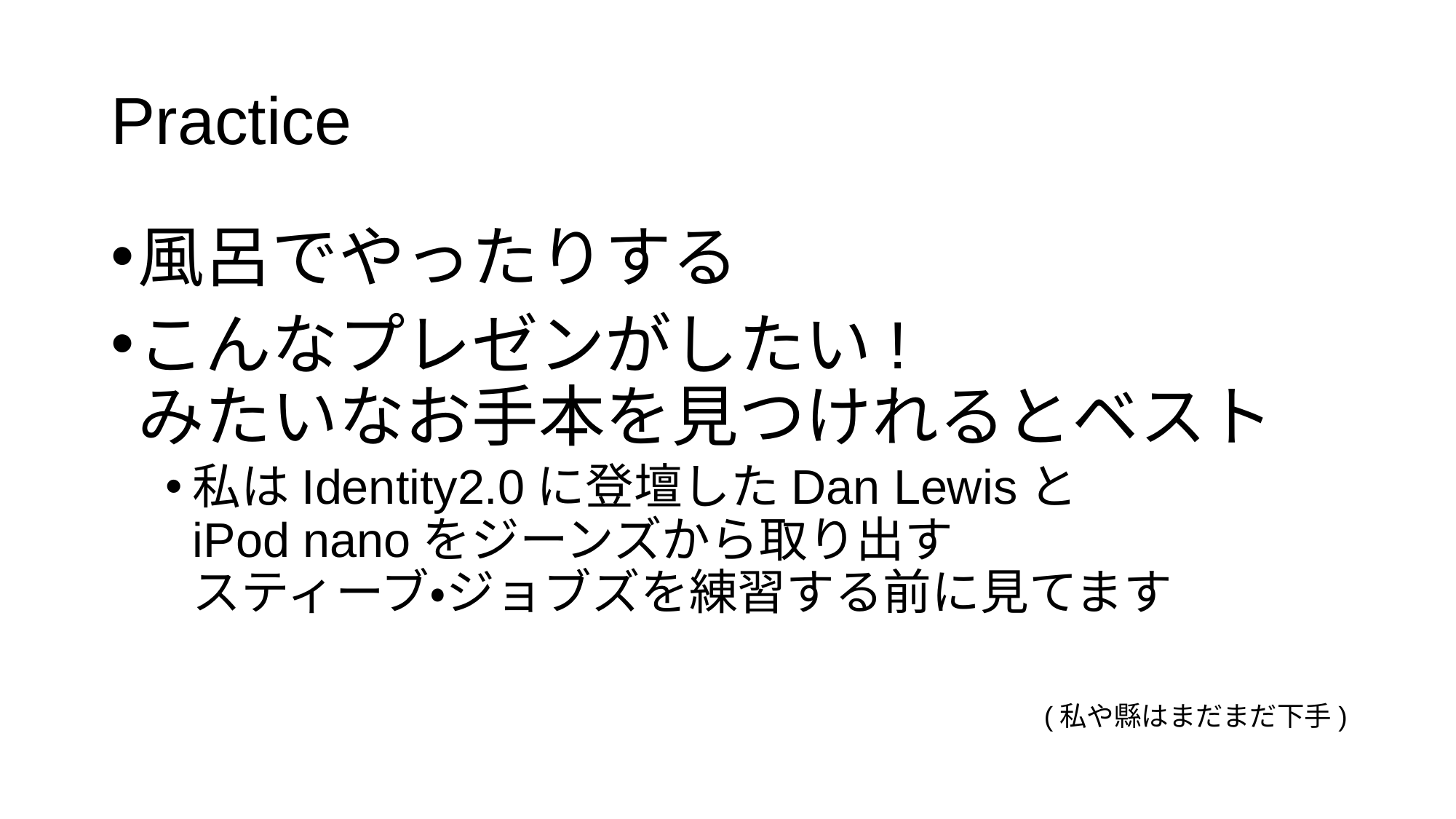

# Practice
風呂でやったりする
こんなプレゼンがしたい!
みたいなお手本を見つけれるとベスト
私はIdentity2.0に登壇したDan Lewisと
iPod nanoをジーンズから取り出す
スティーブ・ジョブズを練習する前に見てます
(私や縣はまだまだ下手)